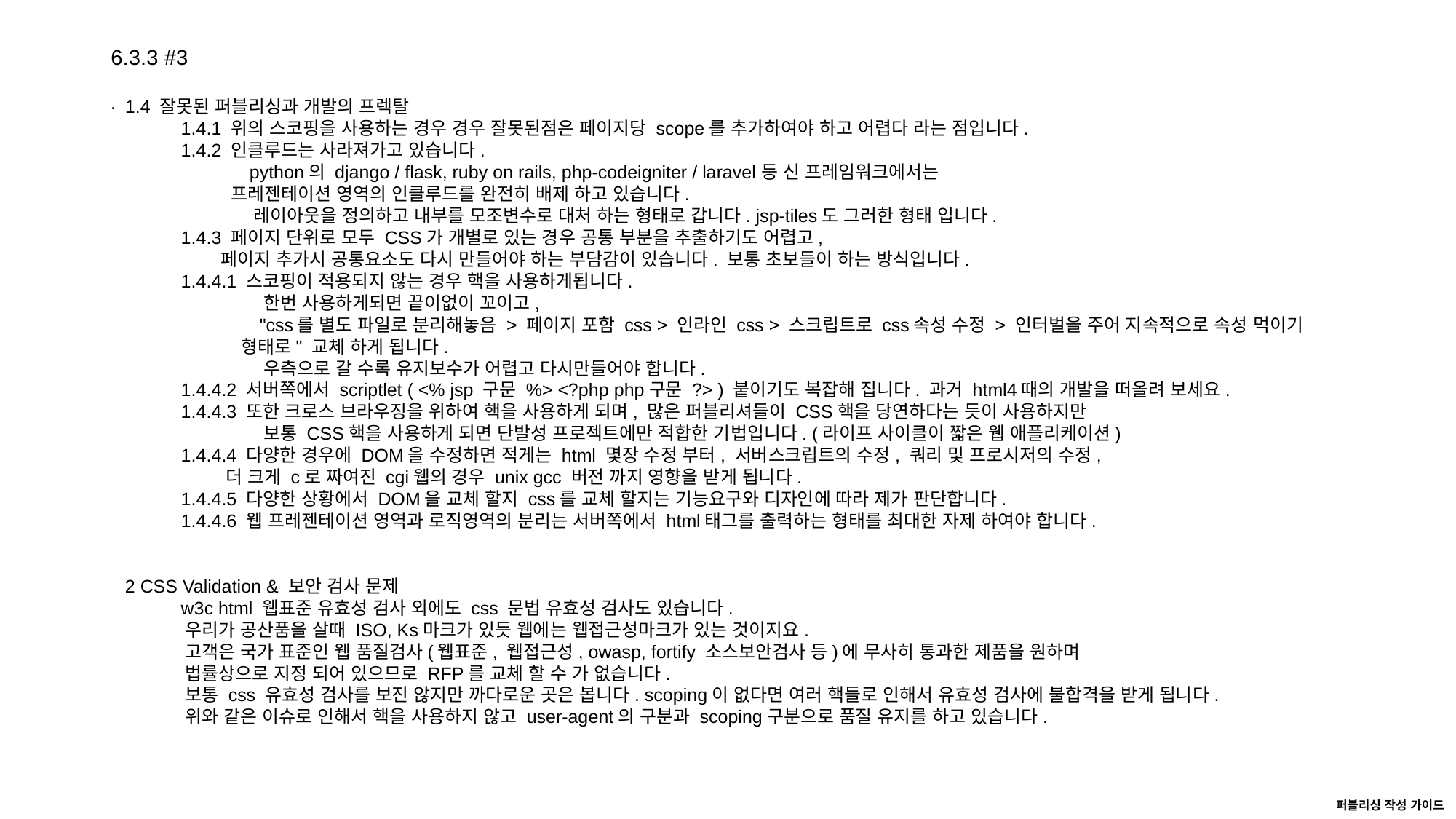

# 6.3.3 #3
1.4 잘못된 퍼블리싱과 개발의 프렉탈
           1.4.1 위의 스코핑을 사용하는 경우 경우 잘못된점은 페이지당 scope를 추가하여야 하고 어렵다 라는 점입니다.
           1.4.2 인클루드는 사라져가고 있습니다.
	   python의 django / flask, ruby on rails, php-codeigniter / laravel등 신 프레임워크에서는
                    프레젠테이션 영역의 인클루드를 완전히 배제 하고 있습니다.
	   레이아웃을 정의하고 내부를 모조변수로 대처 하는 형태로 갑니다. jsp-tiles도 그러한 형태 입니다.
           1.4.3 페이지 단위로 모두 CSS가 개별로 있는 경우 공통 부분을 추출하기도 어렵고,
                  페이지 추가시 공통요소도 다시 만들어야 하는 부담감이 있습니다. 보통 초보들이 하는 방식입니다.
           1.4.4.1 스코핑이 적용되지 않는 경우 핵을 사용하게됩니다.
	     한번 사용하게되면 끝이없이 꼬이고,
	     "css를 별도 파일로 분리해놓음 > 페이지 포함 css > 인라인 css > 스크립트로 css속성 수정 > 인터벌을 주어 지속적으로 속성 먹이기
                      형태로" 교체 하게 됩니다.
	     우측으로 갈 수록 유지보수가 어렵고 다시만들어야 합니다.
           1.4.4.2 서버쪽에서 scriptlet ( <% jsp 구문 %> <?php php구문 ?> ) 붙이기도 복잡해 집니다. 과거 html4때의 개발을 떠올려 보세요.
           1.4.4.3 또한 크로스 브라우징을 위하여 핵을 사용하게 되며, 많은 퍼블리셔들이 CSS핵을 당연하다는 듯이 사용하지만
	     보통 CSS핵을 사용하게 되면 단발성 프로젝트에만 적합한 기법입니다. (라이프 사이클이 짧은 웹 애플리케이션)
           1.4.4.4 다양한 경우에 DOM을 수정하면 적게는 html 몇장 수정 부터, 서버스크립트의 수정, 쿼리 및 프로시저의 수정,
                   더 크게 c로 짜여진 cgi웹의 경우 unix gcc 버전 까지 영향을 받게 됩니다.
           1.4.4.5 다양한 상황에서 DOM을 교체 할지 css를 교체 할지는 기능요구와 디자인에 따라 제가 판단합니다.
           1.4.4.6 웹 프레젠테이션 영역과 로직영역의 분리는 서버쪽에서 html태그를 출력하는 형태를 최대한 자제 하여야 합니다.

2 CSS Validation & 보안 검사 문제
           w3c html 웹표준 유효성 검사 외에도 css 문법 유효성 검사도 있습니다.
           우리가 공산품을 살때 ISO, Ks마크가 있듯 웹에는 웹접근성마크가 있는 것이지요.
           고객은 국가 표준인 웹 품질검사(웹표준, 웹접근성, owasp, fortify 소스보안검사 등)에 무사히 통과한 제품을 원하며
           법률상으로 지정 되어 있으므로 RFP를 교체 할 수 가 없습니다.
           보통 css 유효성 검사를 보진 않지만 까다로운 곳은 봅니다. scoping이 없다면 여러 핵들로 인해서 유효성 검사에 불합격을 받게 됩니다.
           위와 같은 이슈로 인해서 핵을 사용하지 않고 user-agent의 구분과 scoping구분으로 품질 유지를 하고 있습니다.